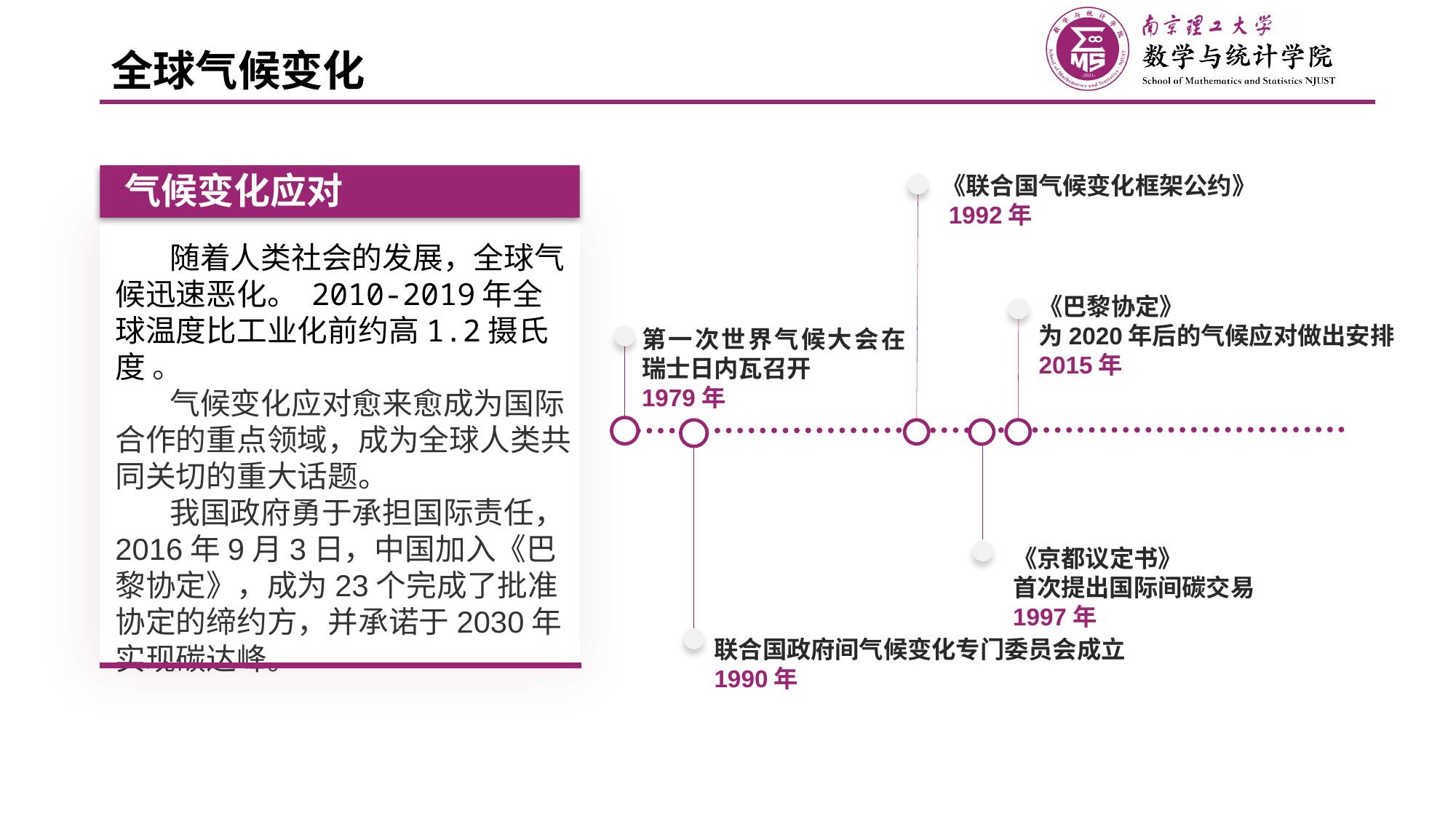

# 全球气候变化
气候变化应对

《联合国气候变化框架公约》
 1992年

随着人类社会的发展，全球气候迅速恶化。 2010-2019年全球温度比工业化前约高1.2摄氏度 。
气候变化应对愈来愈成为国际合作的重点领域，成为全球人类共同关切的重大话题。
我国政府勇于承担国际责任，2016年9月3日，中国加入《巴黎协定》，成为23个完成了批准协定的缔约方，并承诺于2030年实现碳达峰。

《巴黎协定》
为2020年后的气候应对做出安排
2015年

第一次世界气候大会在瑞士日内瓦召开
1979年

《京都议定书》
首次提出国际间碳交易
1997年

联合国政府间气候变化专门委员会成立
1990年